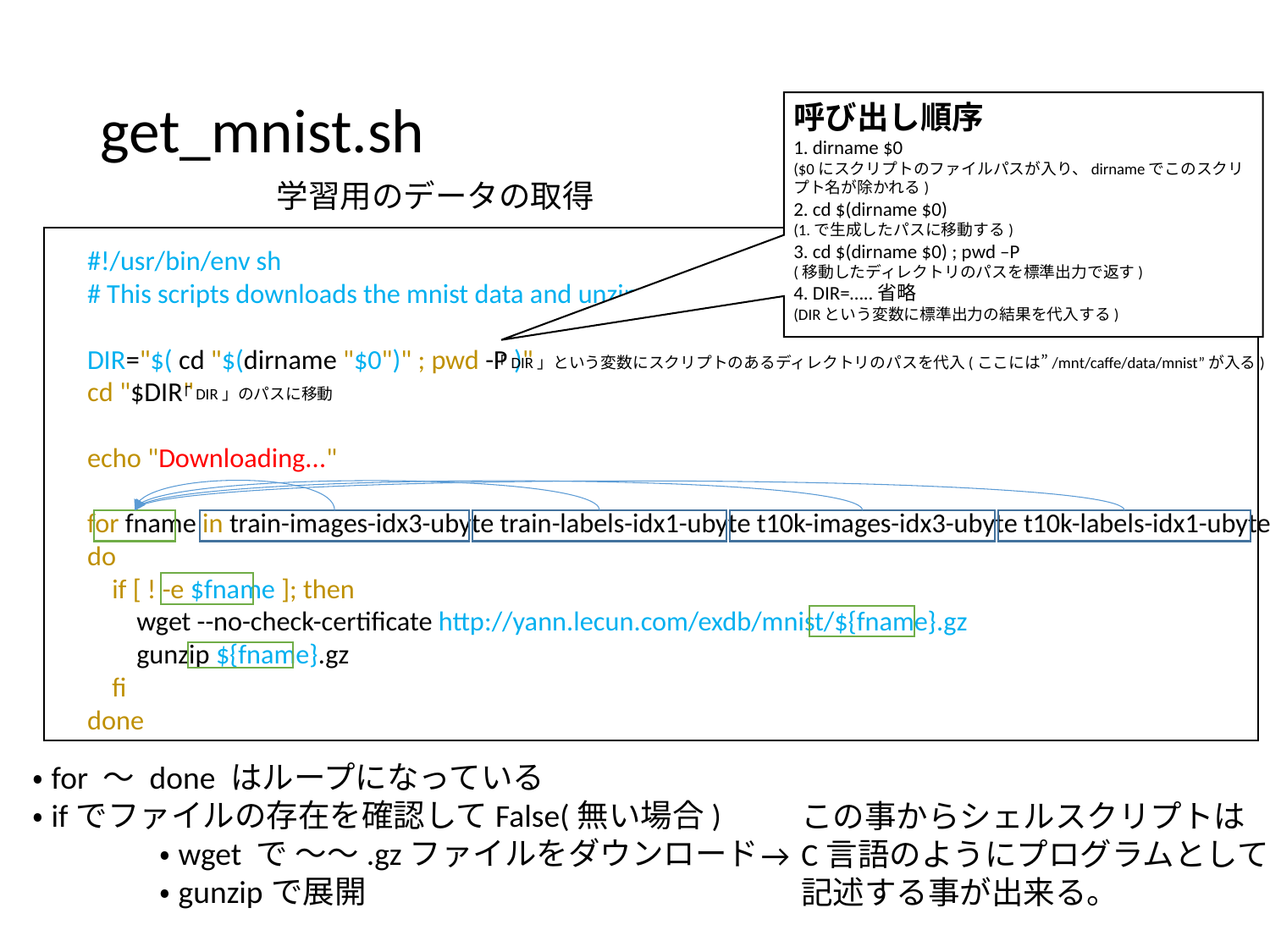

# get_mnist.sh
呼び出し順序
1. dirname $0
($0にスクリプトのファイルパスが入り、dirnameでこのスクリプト名が除かれる)
2. cd $(dirname $0)
(1.で生成したパスに移動する)
3. cd $(dirname $0) ; pwd –P
(移動したディレクトリのパスを標準出力で返す)
4. DIR=…..省略
(DIRという変数に標準出力の結果を代入する)

学習用のデータの取得

#!/usr/bin/env sh
# This scripts downloads the mnist data and unzips it.

DIR="$( cd "$(dirname "$0")" ; pwd -P )"
cd "$DIR"

echo "Downloading..."

for fname in train-images-idx3-ubyte train-labels-idx1-ubyte t10k-images-idx3-ubyte t10k-labels-idx1-ubyte
do
    if [ ! -e $fname ]; then
        wget --no-check-certificate http://yann.lecun.com/exdb/mnist/${fname}.gz
        gunzip ${fname}.gz
    fi
done
「DIR」という変数にスクリプトのあるディレクトリのパスを代入(ここには”/mnt/caffe/data/mnist”が入る)
「DIR」のパスに移動

・for ～ done はループになっている
・ifでファイルの存在を確認してFalse(無い場合)
	・wget で ～～.gzファイルをダウンロード
	・gunzipで展開
この事からシェルスクリプトは
C言語のようにプログラムとして
記述する事が出来る。
→